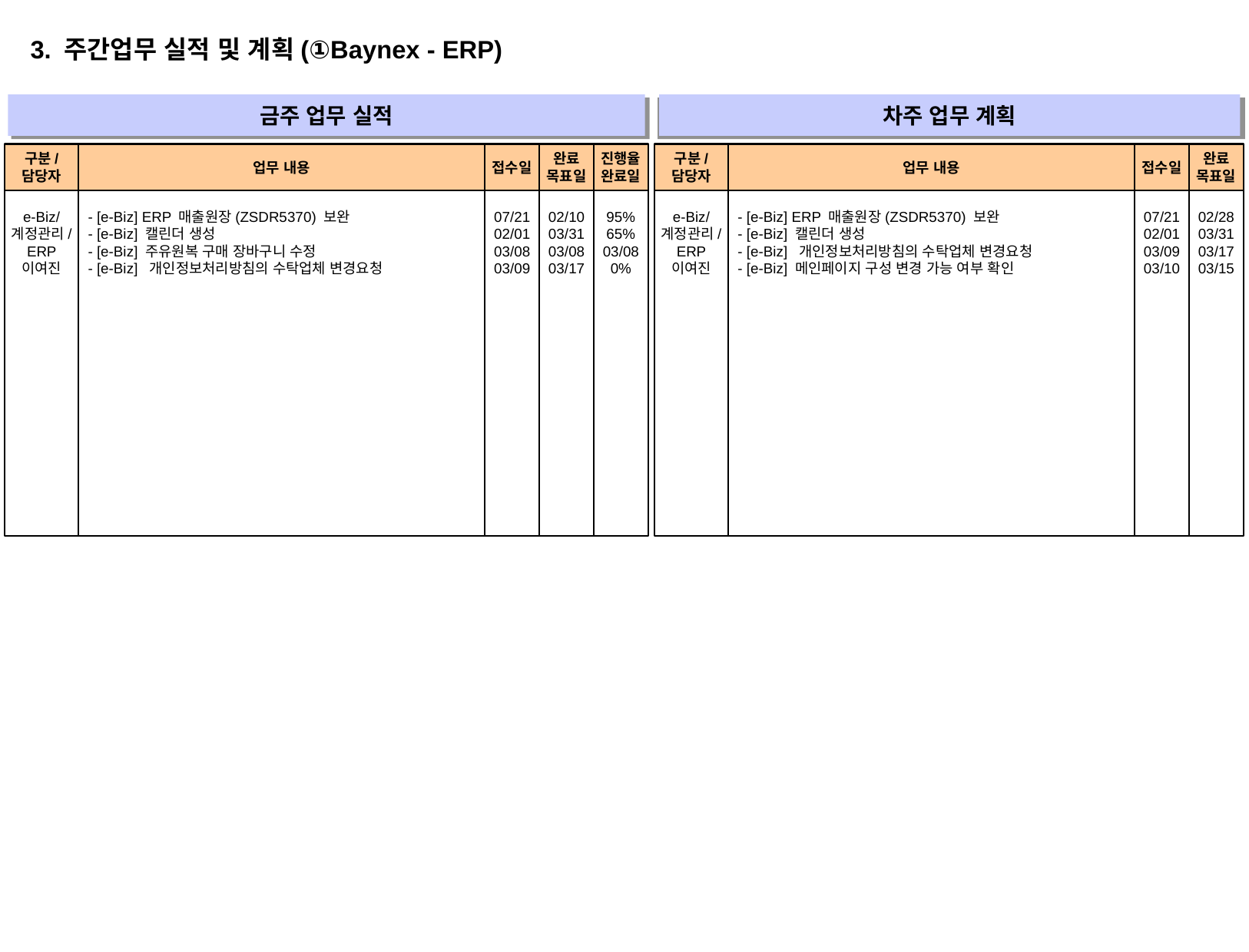

3. 주간업무 실적 및 계획(①Baynex - ERP)
금주 업무 실적
차주 업무 계획
" "
" "
구분/
담당자
업무 내용
접수일
완료
목표일
진행율
완료일
구분/
담당자
업무 내용
접수일
완료
목표일
e-Biz/
계정관리/
ERP
이여진

- [e-Biz] ERP 매출원장(ZSDR5370) 보완
- [e-Biz] 캘린더 생성
- [e-Biz] 주유원복 구매 장바구니 수정
- [e-Biz]  개인정보처리방침의 수탁업체 변경요청
07/21
02/01
03/08
03/09
02/10
03/31
03/08
03/17
95%
65%
03/08
0%
e-Biz/
계정관리/
ERP
이여진

- [e-Biz] ERP 매출원장(ZSDR5370) 보완
- [e-Biz] 캘린더 생성
- [e-Biz]  개인정보처리방침의 수탁업체 변경요청
- [e-Biz] 메인페이지 구성 변경 가능 여부 확인
07/21
02/01
03/09
03/10
02/28
03/31
03/17
03/15